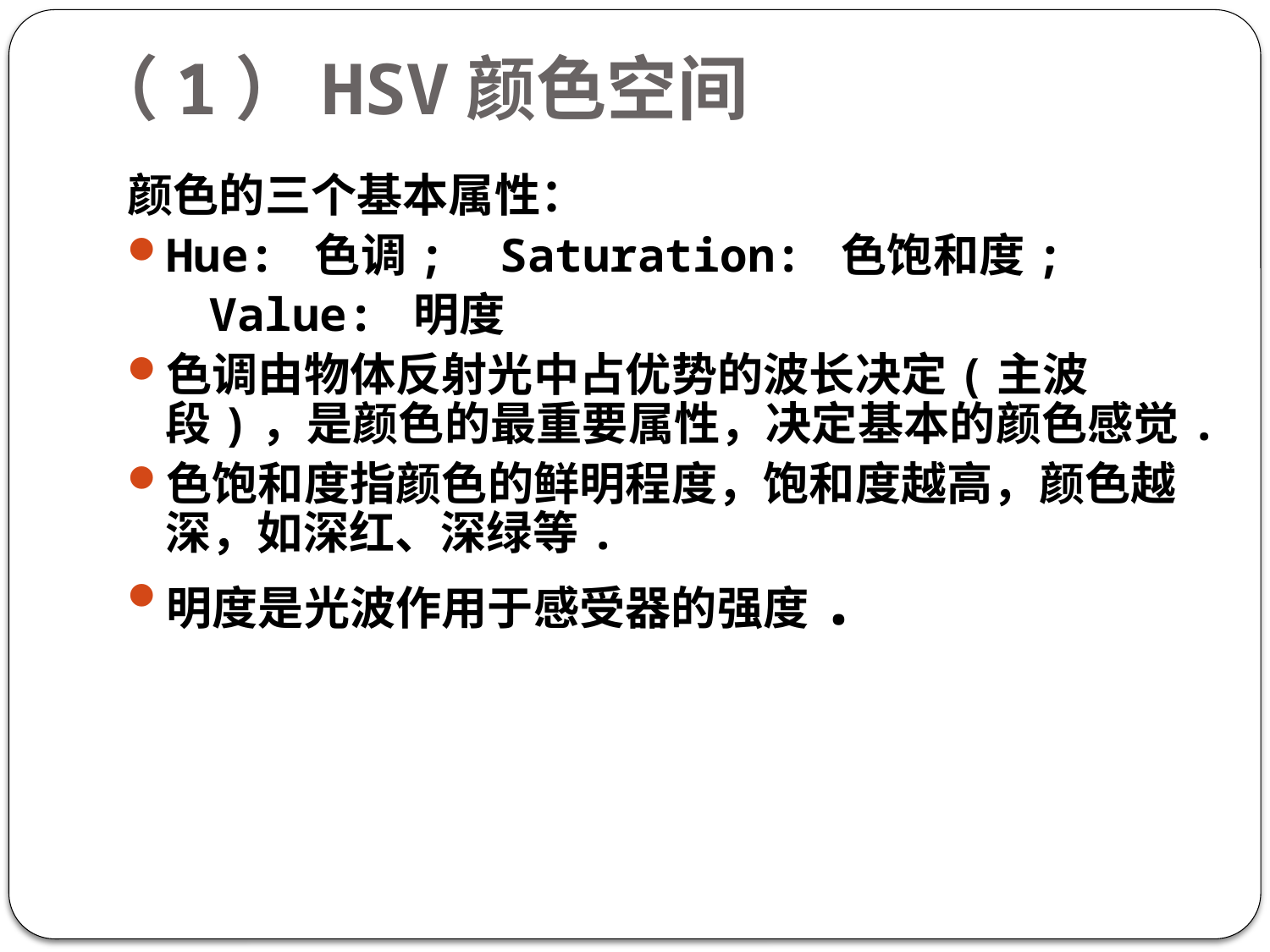

# （1）HSV颜色空间
颜色的三个基本属性：
Hue: 色调;  Saturation: 色饱和度;
   Value: 明度
色调由物体反射光中占优势的波长决定(主波段)，是颜色的最重要属性，决定基本的颜色感觉.
色饱和度指颜色的鲜明程度，饱和度越高，颜色越深，如深红、深绿等.
明度是光波作用于感受器的强度.